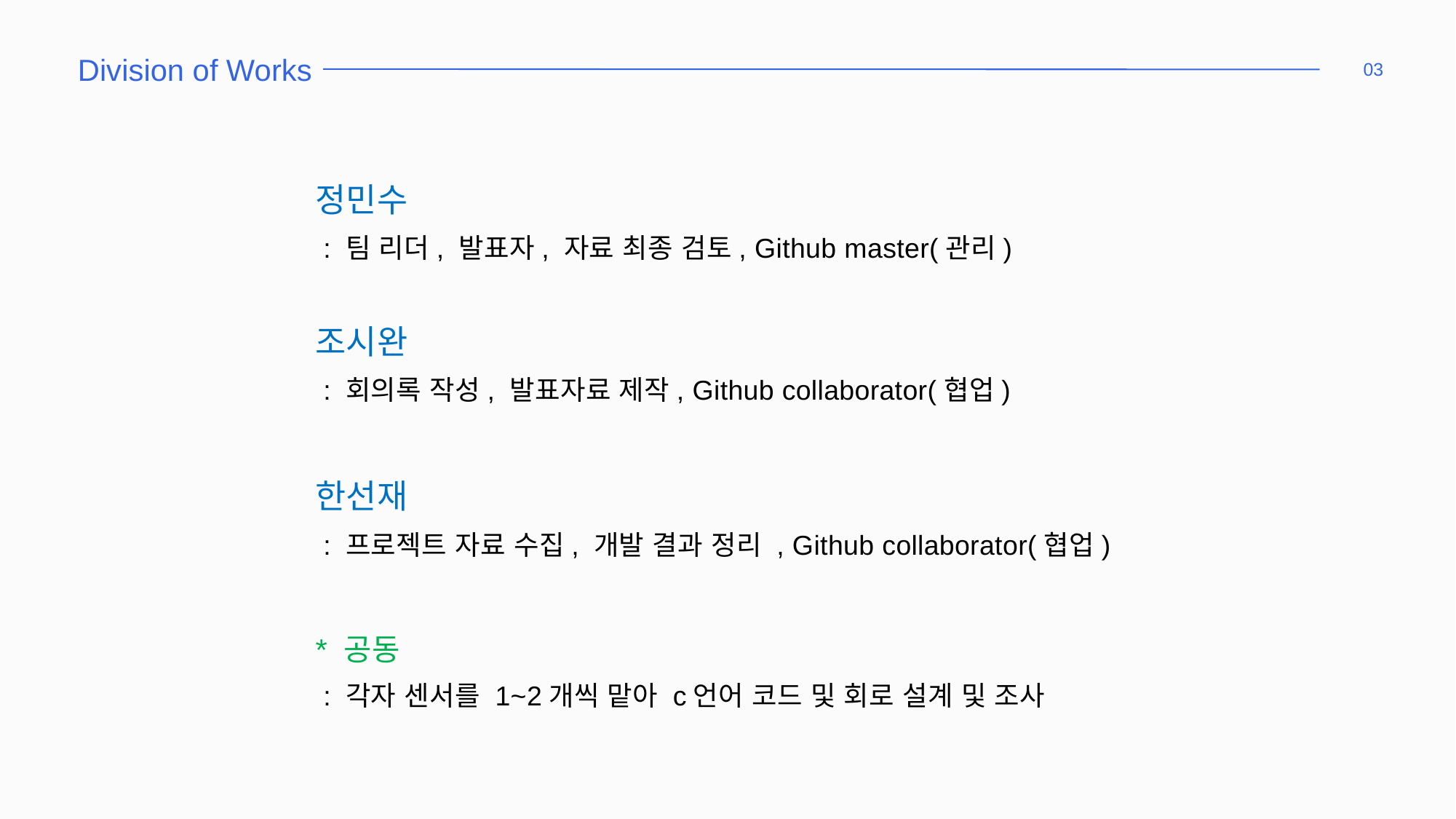

Division of Works
03
정민수
 : 팀 리더, 발표자, 자료 최종 검토, Github master(관리)

조시완
 : 회의록 작성, 발표자료 제작, Github collaborator(협업)

한선재
 : 프로젝트 자료 수집, 개발 결과 정리 , Github collaborator(협업)

* 공동
 : 각자 센서를 1~2개씩 맡아 c언어 코드 및 회로 설계 및 조사